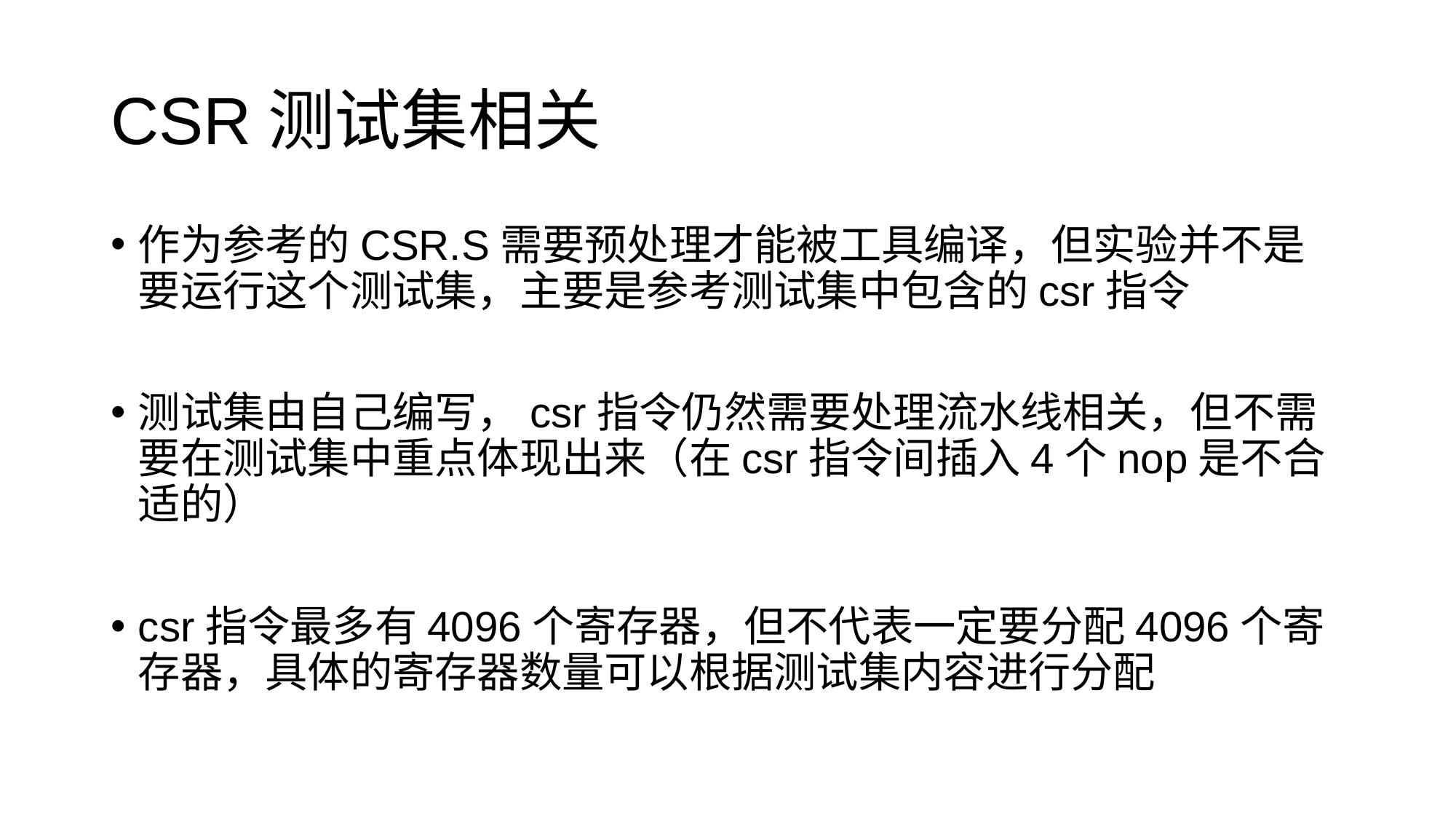

# CSR测试集相关
作为参考的CSR.S需要预处理才能被工具编译，但实验并不是要运行这个测试集，主要是参考测试集中包含的csr指令

测试集由自己编写，csr指令仍然需要处理流水线相关，但不需要在测试集中重点体现出来（在csr指令间插入4个nop是不合适的）

csr指令最多有4096个寄存器，但不代表一定要分配4096个寄存器，具体的寄存器数量可以根据测试集内容进行分配